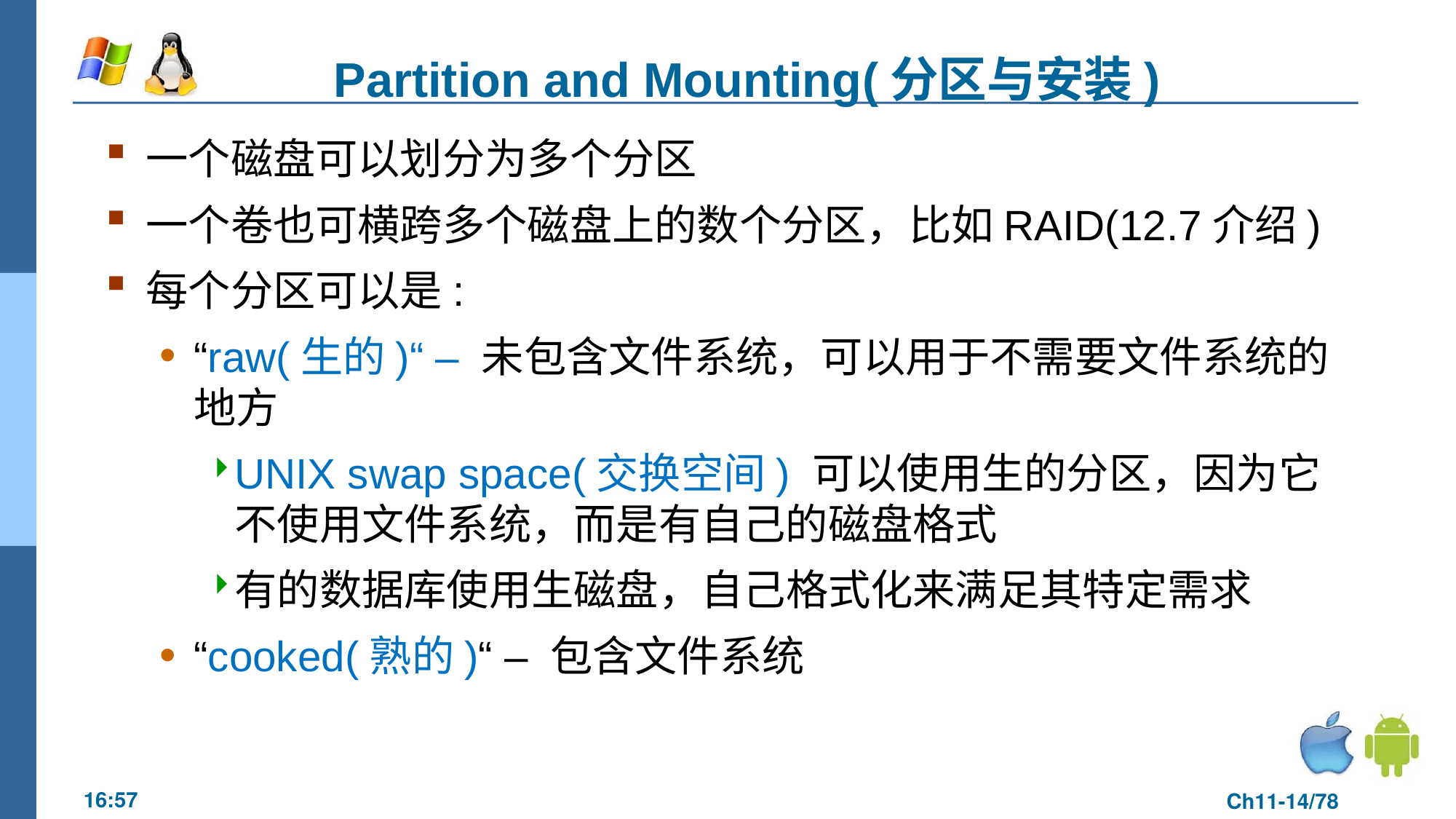

Partition and Mounting(分区与安装)
一个磁盘可以划分为多个分区
一个卷也可横跨多个磁盘上的数个分区，比如RAID(12.7介绍)
每个分区可以是:
“raw(生的)“ – 未包含文件系统，可以用于不需要文件系统的地方
UNIX swap space(交换空间) 可以使用生的分区，因为它不使用文件系统，而是有自己的磁盘格式
有的数据库使用生磁盘，自己格式化来满足其特定需求
“cooked(熟的)“ – 包含文件系统